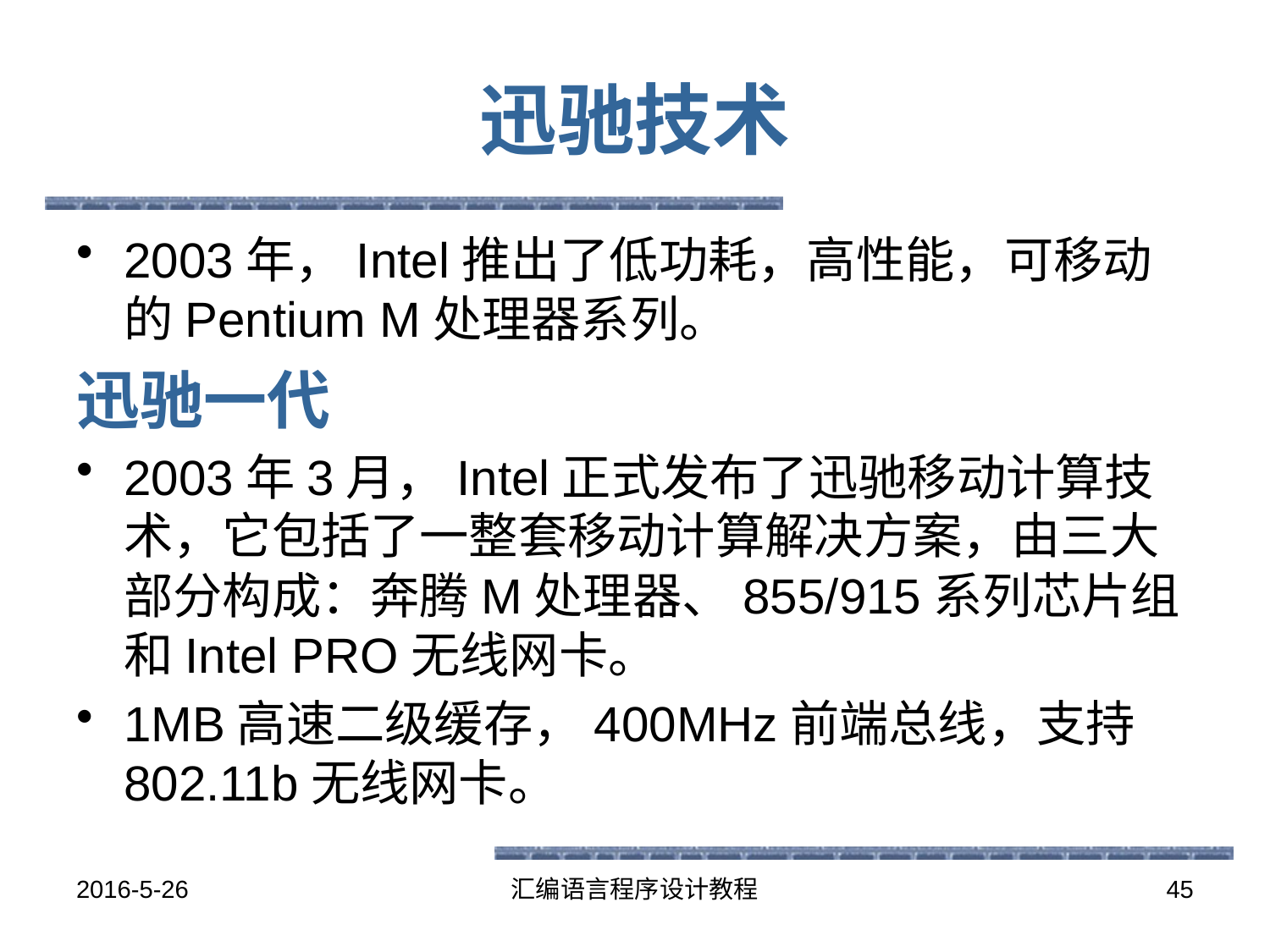

# 迅驰技术
2003年，Intel推出了低功耗，高性能，可移动的Pentium M处理器系列。
迅驰一代
2003年3月，Intel正式发布了迅驰移动计算技术，它包括了一整套移动计算解决方案，由三大部分构成：奔腾M处理器、855/915系列芯片组和Intel PRO无线网卡。
1MB高速二级缓存，400MHz前端总线，支持802.11b无线网卡。
2016-5-26
汇编语言程序设计教程
45